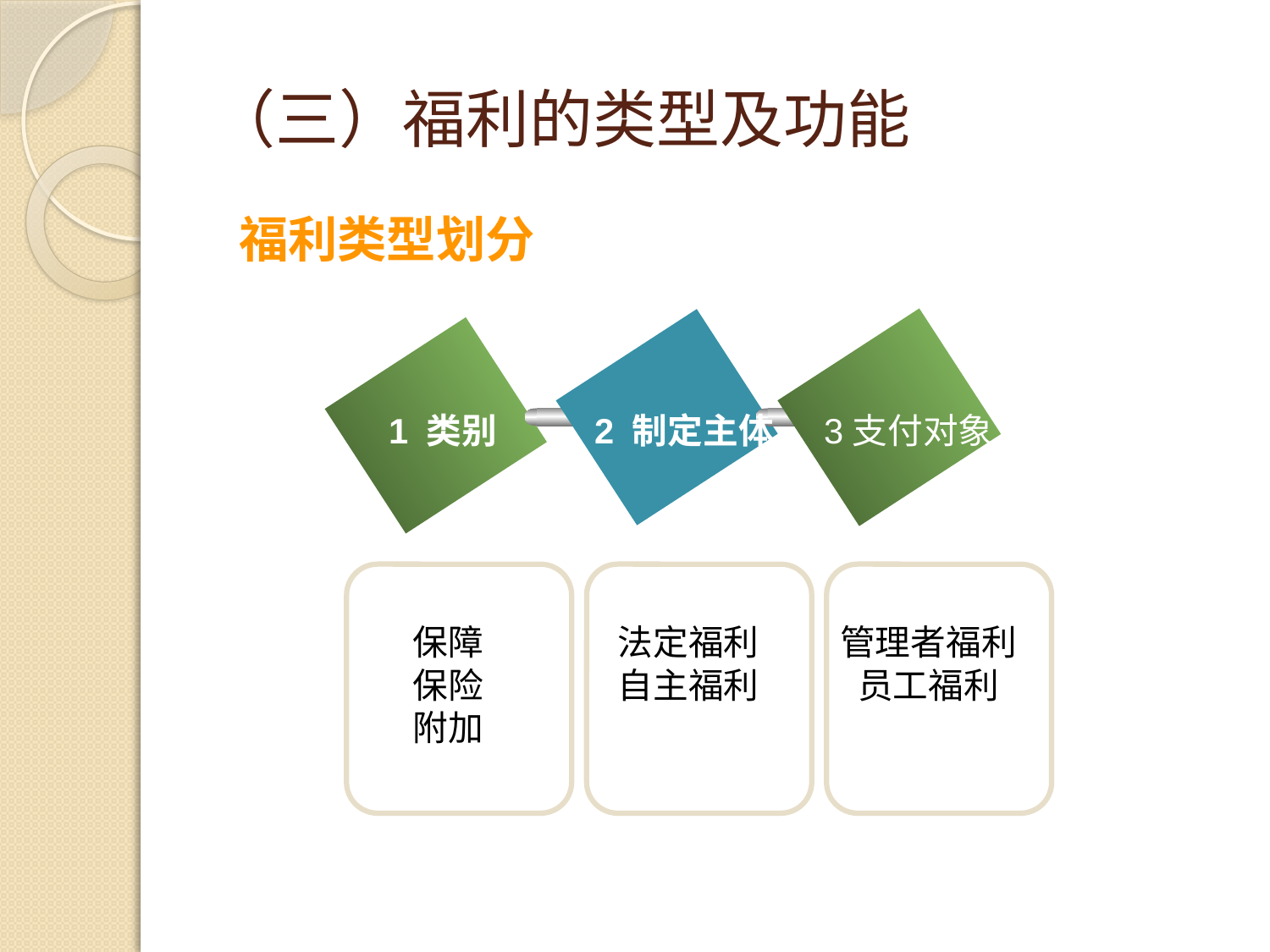

# （三）福利的类型及功能
福利类型划分

1 类别
2 制定主体
3支付对象

保障
保险
附加
法定福利
自主福利

管理者福利
员工福利
8